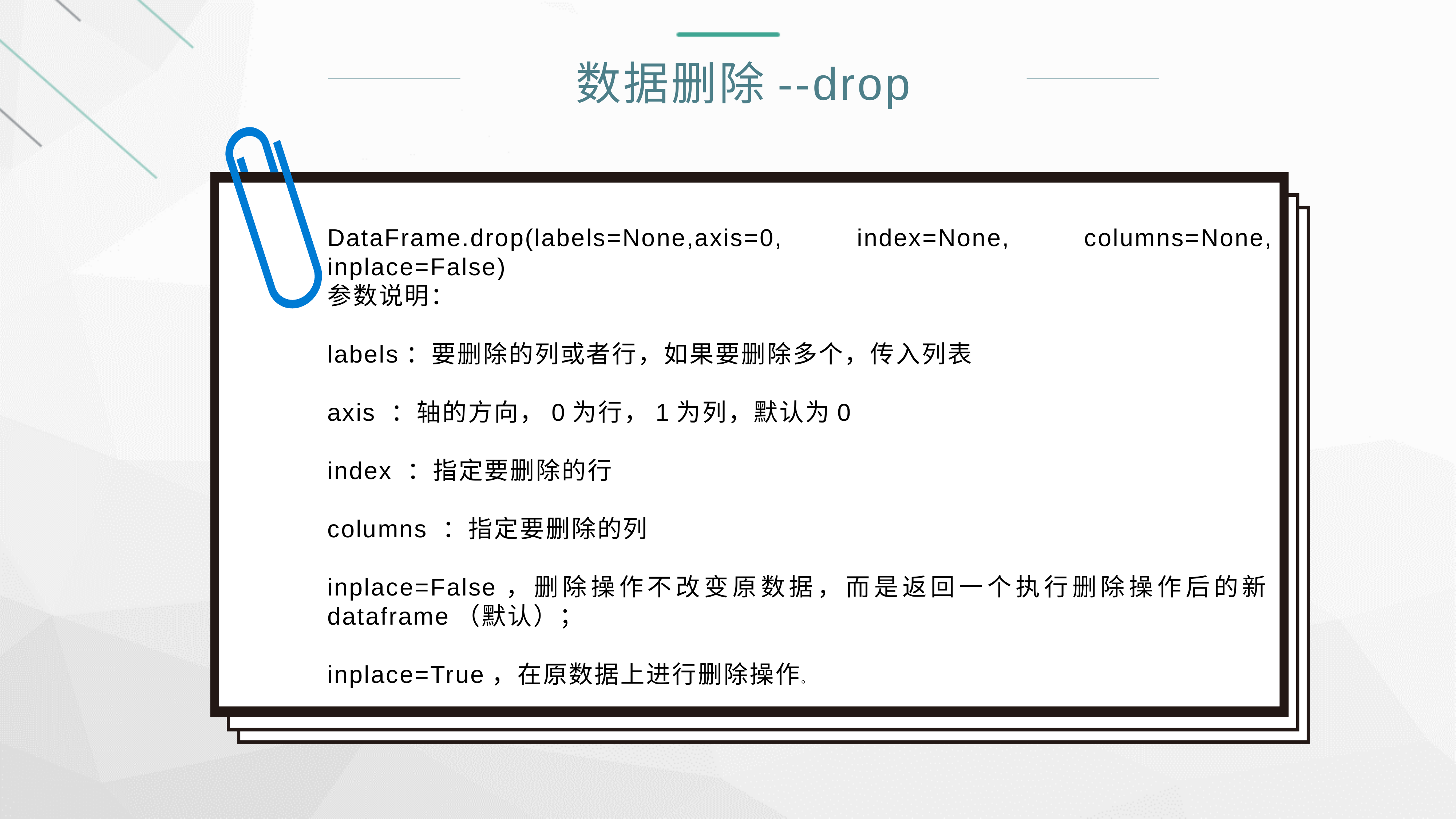

数据删除--drop

DataFrame.drop(labels=None,axis=0, index=None, columns=None, inplace=False)
参数说明：

labels：要删除的列或者行，如果要删除多个，传入列表

axis ：轴的方向，0为行，1为列，默认为0

index ：指定要删除的行

columns ：指定要删除的列

inplace=False，删除操作不改变原数据，而是返回一个执行删除操作后的新dataframe（默认）；

inplace=True，在原数据上进行删除操作。